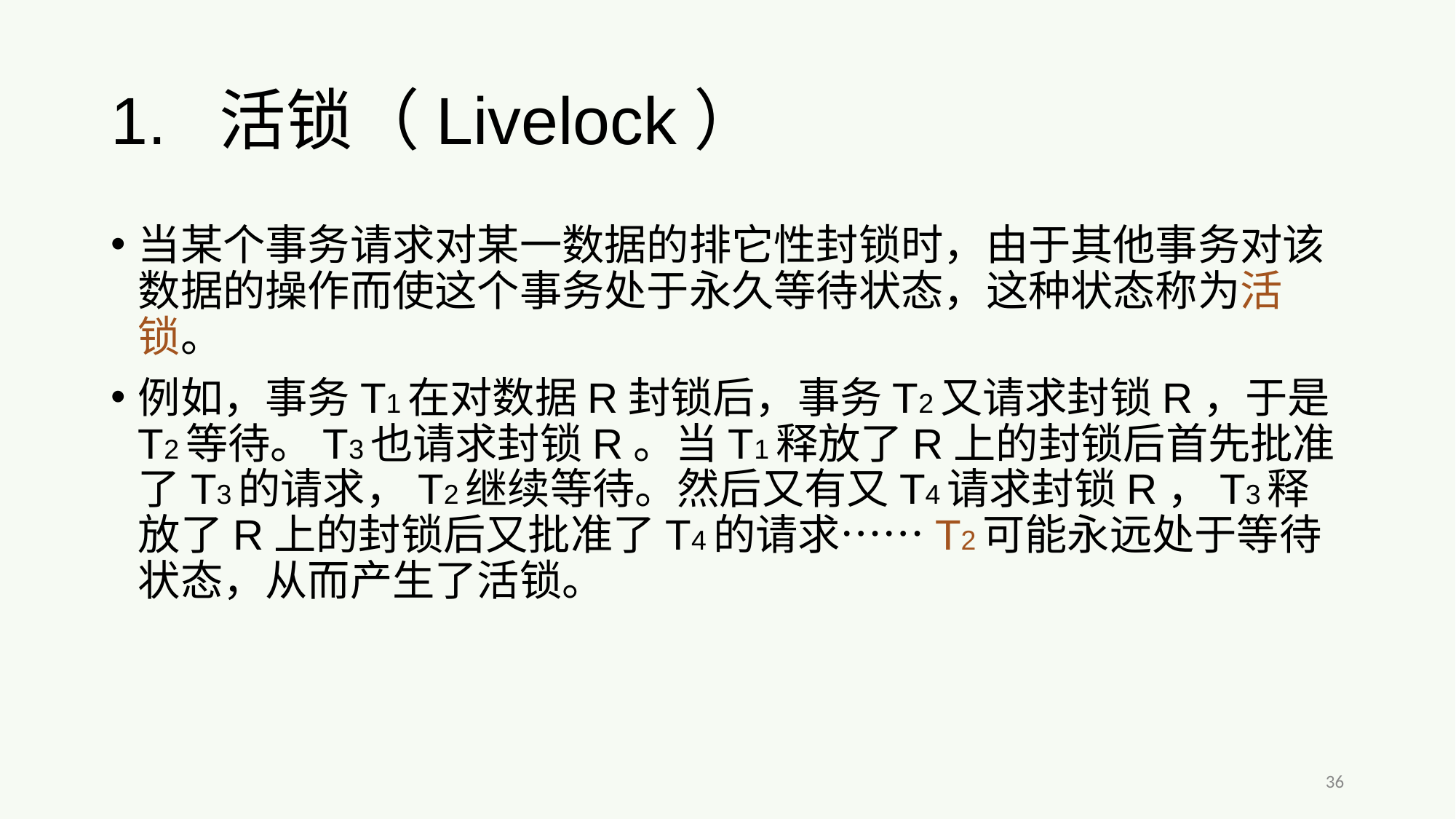

# 1.  活锁（Livelock）
当某个事务请求对某一数据的排它性封锁时，由于其他事务对该数据的操作而使这个事务处于永久等待状态，这种状态称为活锁。
例如，事务T1在对数据R封锁后，事务T2又请求封锁R，于是T2等待。T3也请求封锁R。当T1释放了R上的封锁后首先批准了T3的请求，T2继续等待。然后又有又T4请求封锁R，T3释放了R上的封锁后又批准了T4的请求……T2可能永远处于等待状态，从而产生了活锁。

36